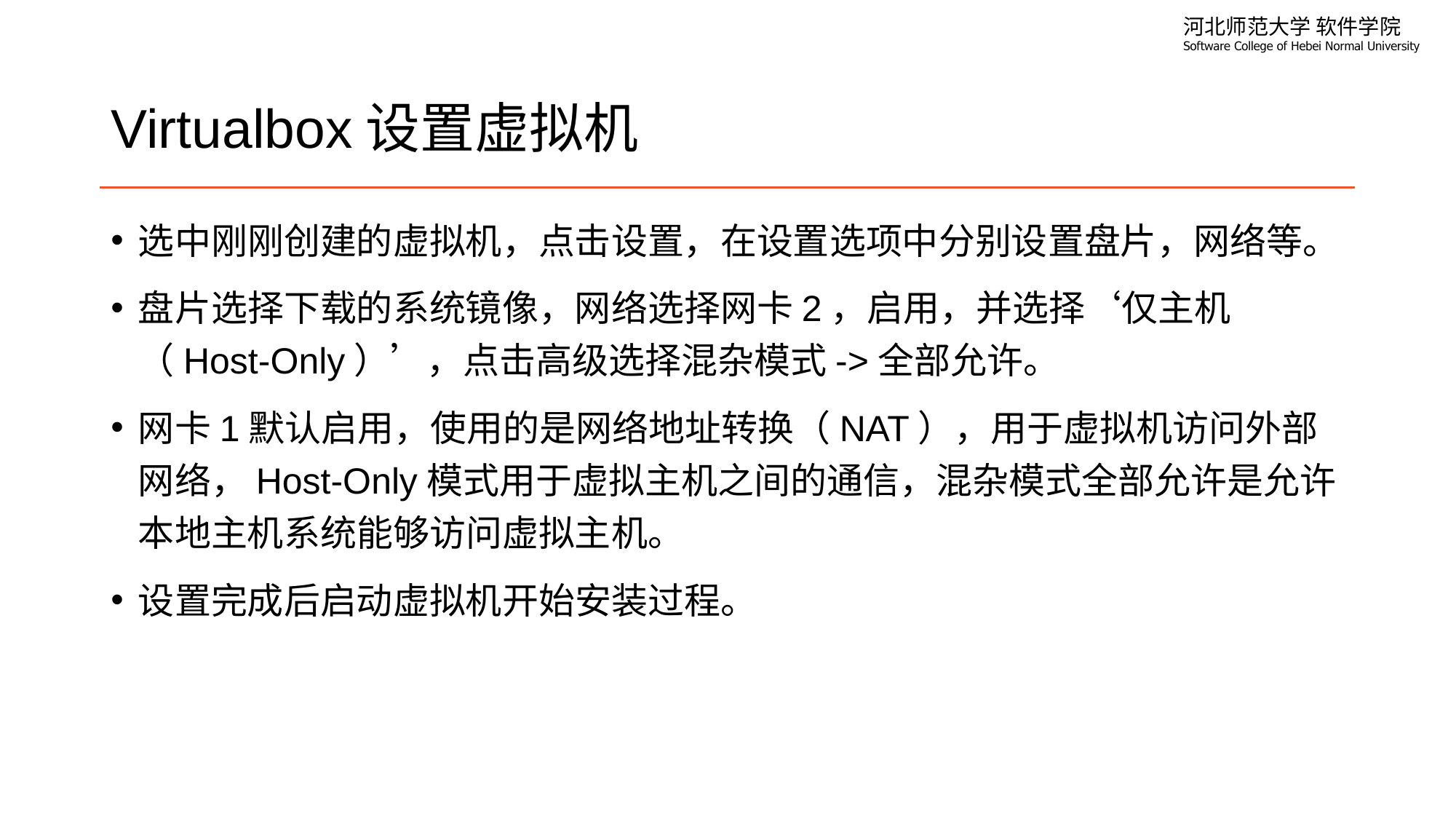

# Virtualbox设置虚拟机
选中刚刚创建的虚拟机，点击设置，在设置选项中分别设置盘片，网络等。
盘片选择下载的系统镜像，网络选择网卡2，启用，并选择‘仅主机（Host-Only）’，点击高级选择混杂模式->全部允许。
网卡1默认启用，使用的是网络地址转换（NAT），用于虚拟机访问外部网络，Host-Only模式用于虚拟主机之间的通信，混杂模式全部允许是允许本地主机系统能够访问虚拟主机。
设置完成后启动虚拟机开始安装过程。